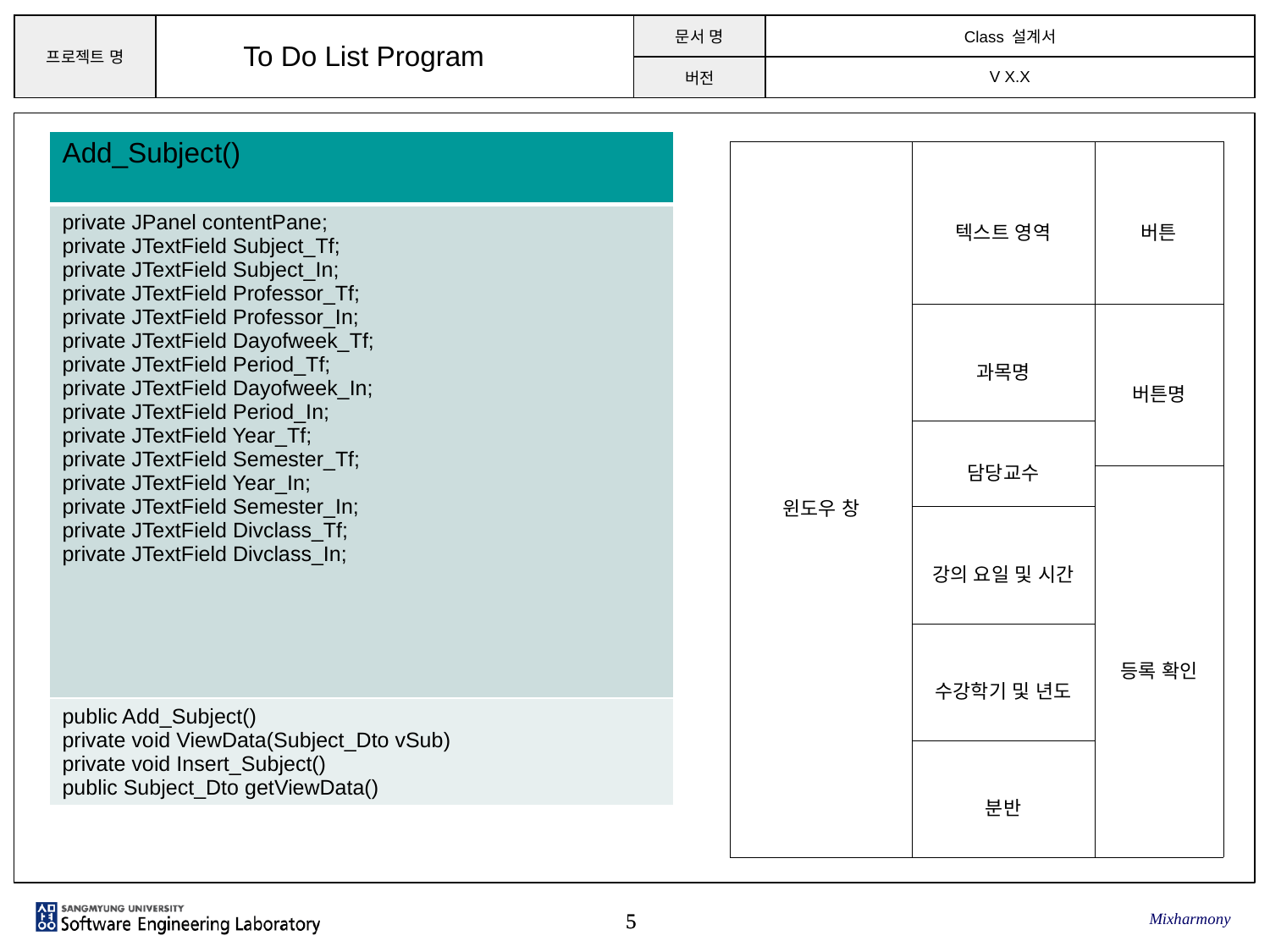

To Do List Program
| Add\_Subject() |
| --- |
| private JPanel contentPane; private JTextField Subject\_Tf; private JTextField Subject\_In; private JTextField Professor\_Tf; private JTextField Professor\_In; private JTextField Dayofweek\_Tf; private JTextField Period\_Tf; private JTextField Dayofweek\_In; private JTextField Period\_In; private JTextField Year\_Tf; private JTextField Semester\_Tf; private JTextField Year\_In; private JTextField Semester\_In; private JTextField Divclass\_Tf; private JTextField Divclass\_In; |
| public Add\_Subject() private void ViewData(Subject\_Dto vSub) private void Insert\_Subject() public Subject\_Dto getViewData() |
| 윈도우 창 | 텍스트 영역 | 버튼 |
| --- | --- | --- |
|  | 과목명 | 버튼명 |
|  | 담당교수 |  |
|  |  | 등록 확인 |
|  | 강의 요일 및 시간 |  |
|  | 수강학기 및 년도 |  |
|  | 분반 |  |
Mixharmony